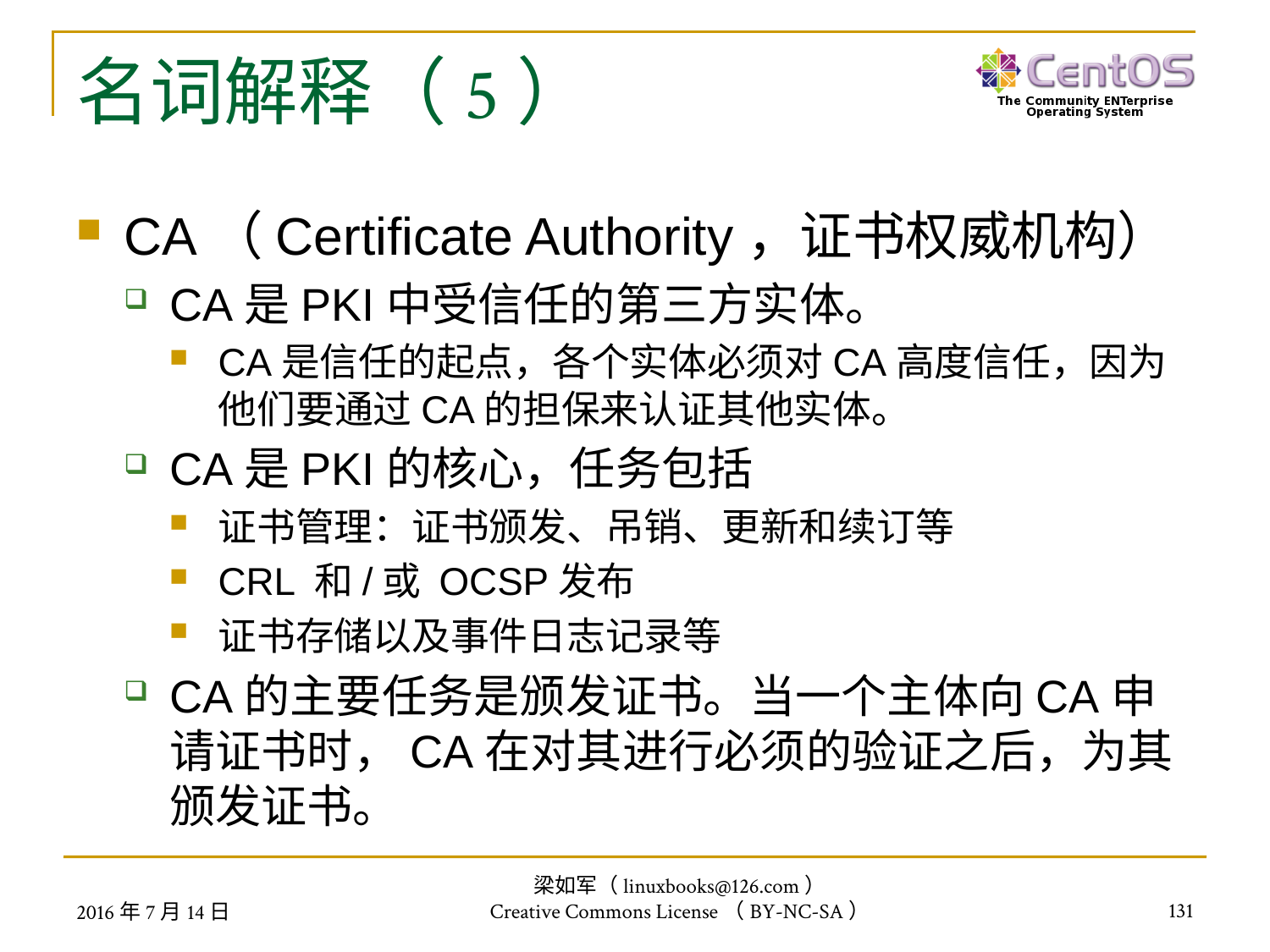

# 名词解释（5）
CA（Certificate Authority，证书权威机构）
CA是PKI中受信任的第三方实体。
CA是信任的起点，各个实体必须对CA高度信任，因为他们要通过CA的担保来认证其他实体。
CA是PKI的核心，任务包括
证书管理：证书颁发、吊销、更新和续订等
CRL 和/或 OCSP发布
证书存储以及事件日志记录等
CA的主要任务是颁发证书。当一个主体向CA申请证书时，CA在对其进行必须的验证之后，为其颁发证书。

梁如军（linuxbooks@126.com）
Creative Commons License（BY-NC-SA）
2016年7月14日
131